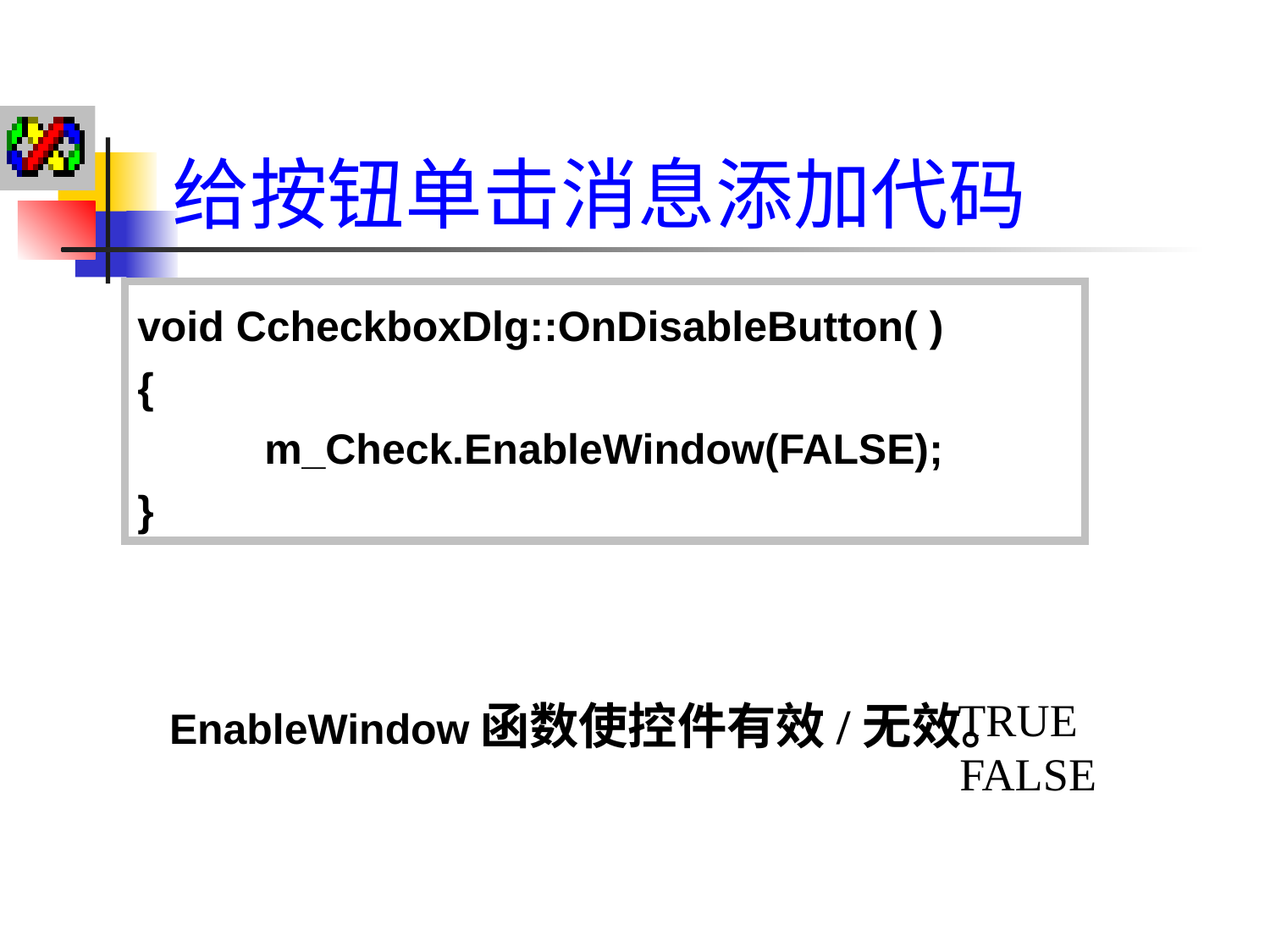

给按钮单击消息添加代码
void CcheckboxDlg::OnDisableButton( )
{
	m_Check.EnableWindow(FALSE);
}
EnableWindow函数使控件有效/无效。
TRUE
FALSE